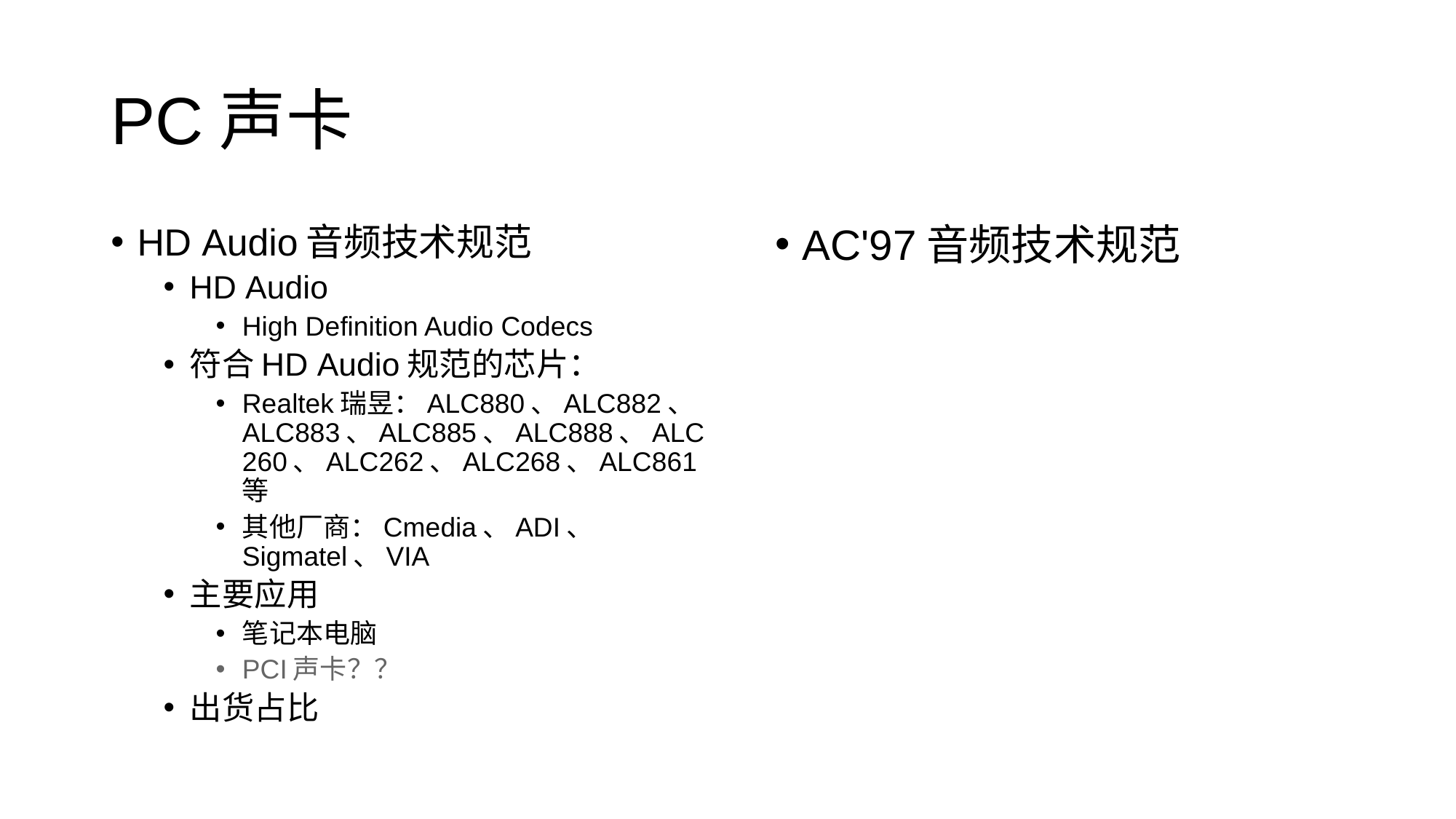

# PC声卡
HD Audio音频技术规范
HD Audio
High Definition Audio Codecs
符合HD Audio规范的芯片：
Realtek瑞昱：ALC880、ALC882、ALC883、ALC885、ALC888、ALC260、ALC262、ALC268、ALC861等
其他厂商：Cmedia、ADI、 Sigmatel、VIA
主要应用
笔记本电脑
PCI声卡？？
出货占比
AC'97音频技术规范